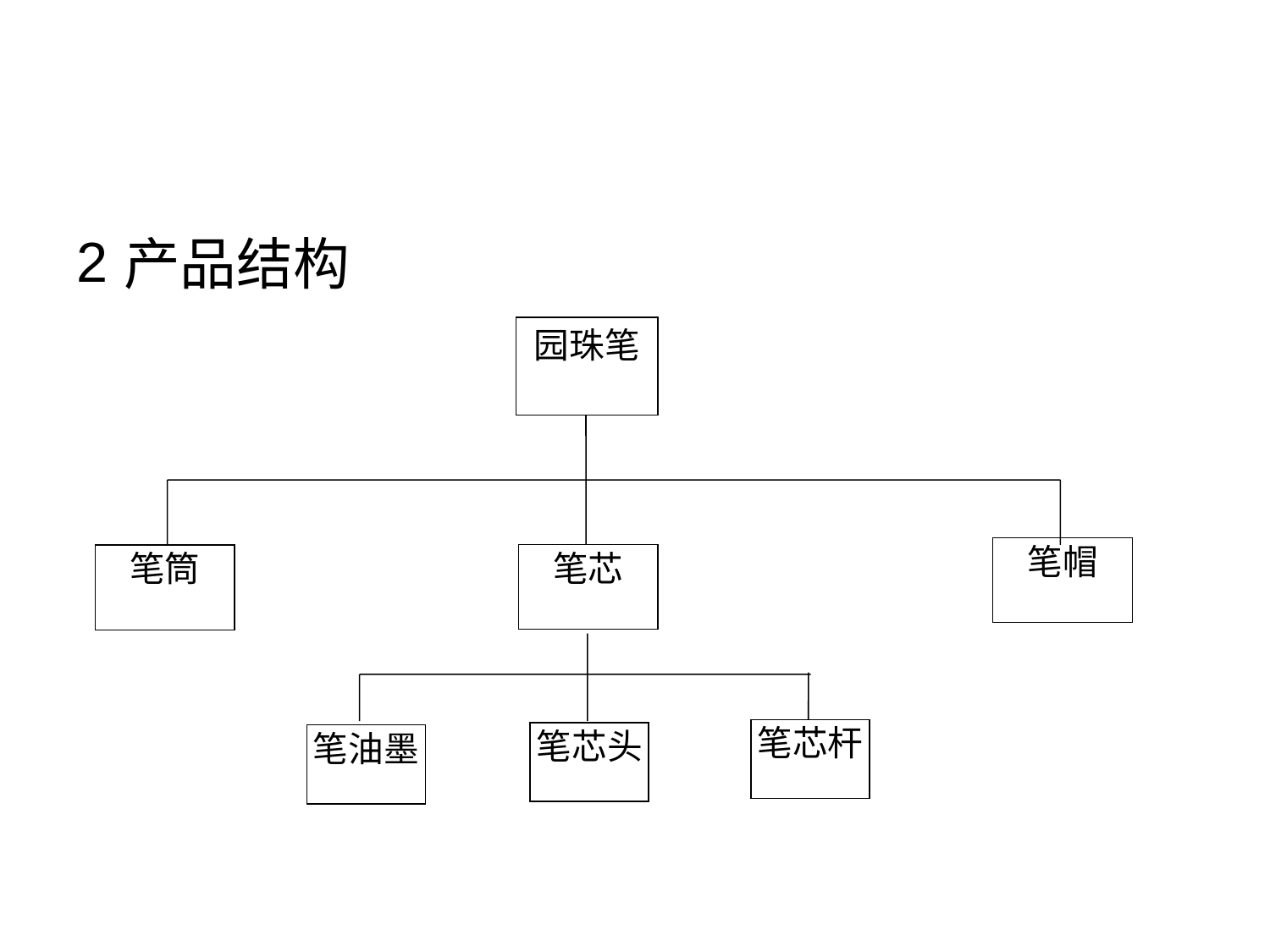

产品结构
园珠笔

笔帽
笔芯
笔筒

笔芯杆
笔芯头
笔油墨